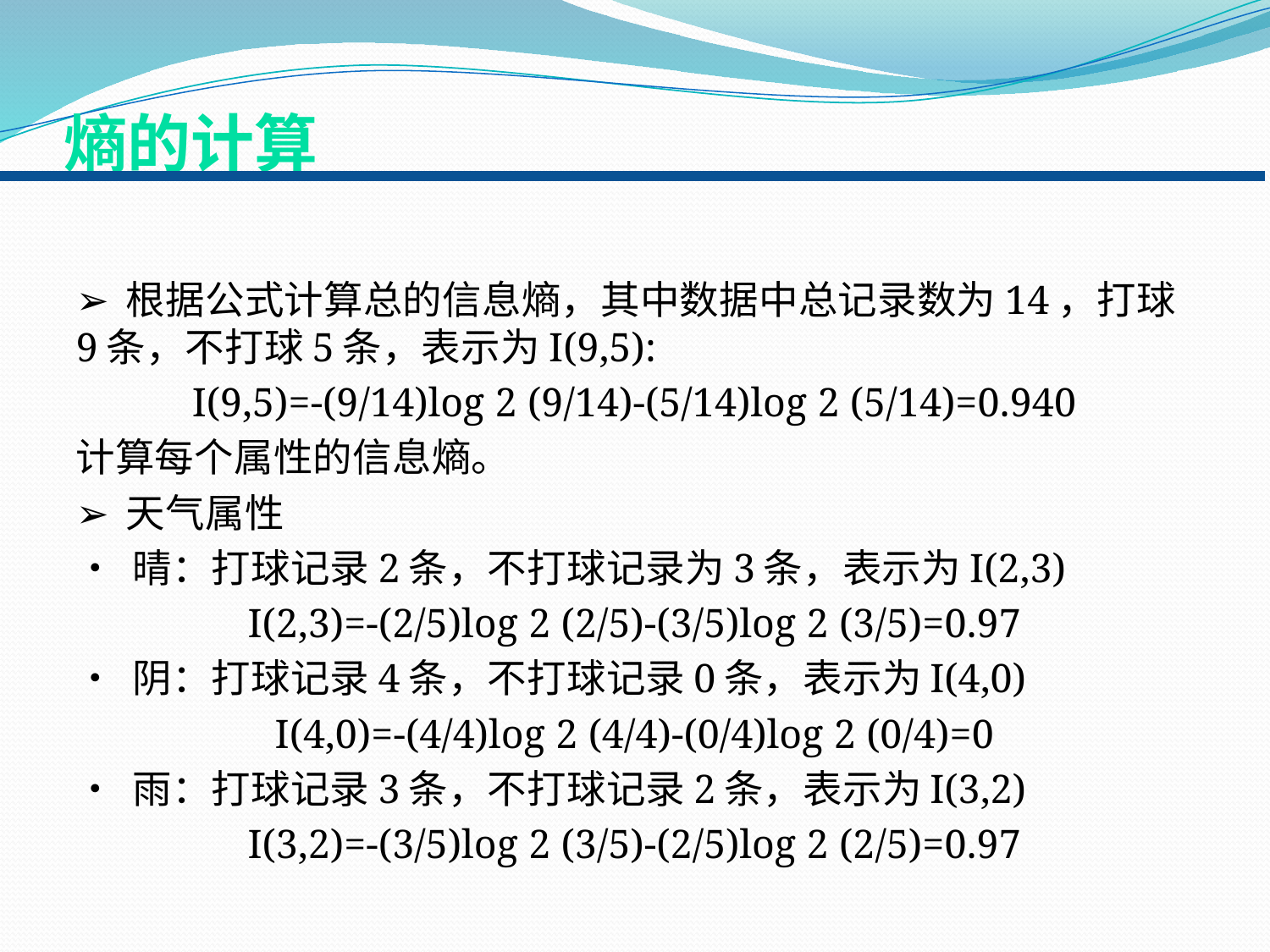

# 熵的计算
➢ 根据公式计算总的信息熵，其中数据中总记录数为14，打球9条，不打球5条，表示为I(9,5):
I(9,5)=-(9/14)log 2 (9/14)-(5/14)log 2 (5/14)=0.940
计算每个属性的信息熵。
➢ 天气属性
• 晴：打球记录2条，不打球记录为3条，表示为I(2,3)
I(2,3)=-(2/5)log 2 (2/5)-(3/5)log 2 (3/5)=0.97
• 阴：打球记录4条，不打球记录0条，表示为I(4,0)
I(4,0)=-(4/4)log 2 (4/4)-(0/4)log 2 (0/4)=0
• 雨：打球记录3条，不打球记录2条，表示为I(3,2)
I(3,2)=-(3/5)log 2 (3/5)-(2/5)log 2 (2/5)=0.97